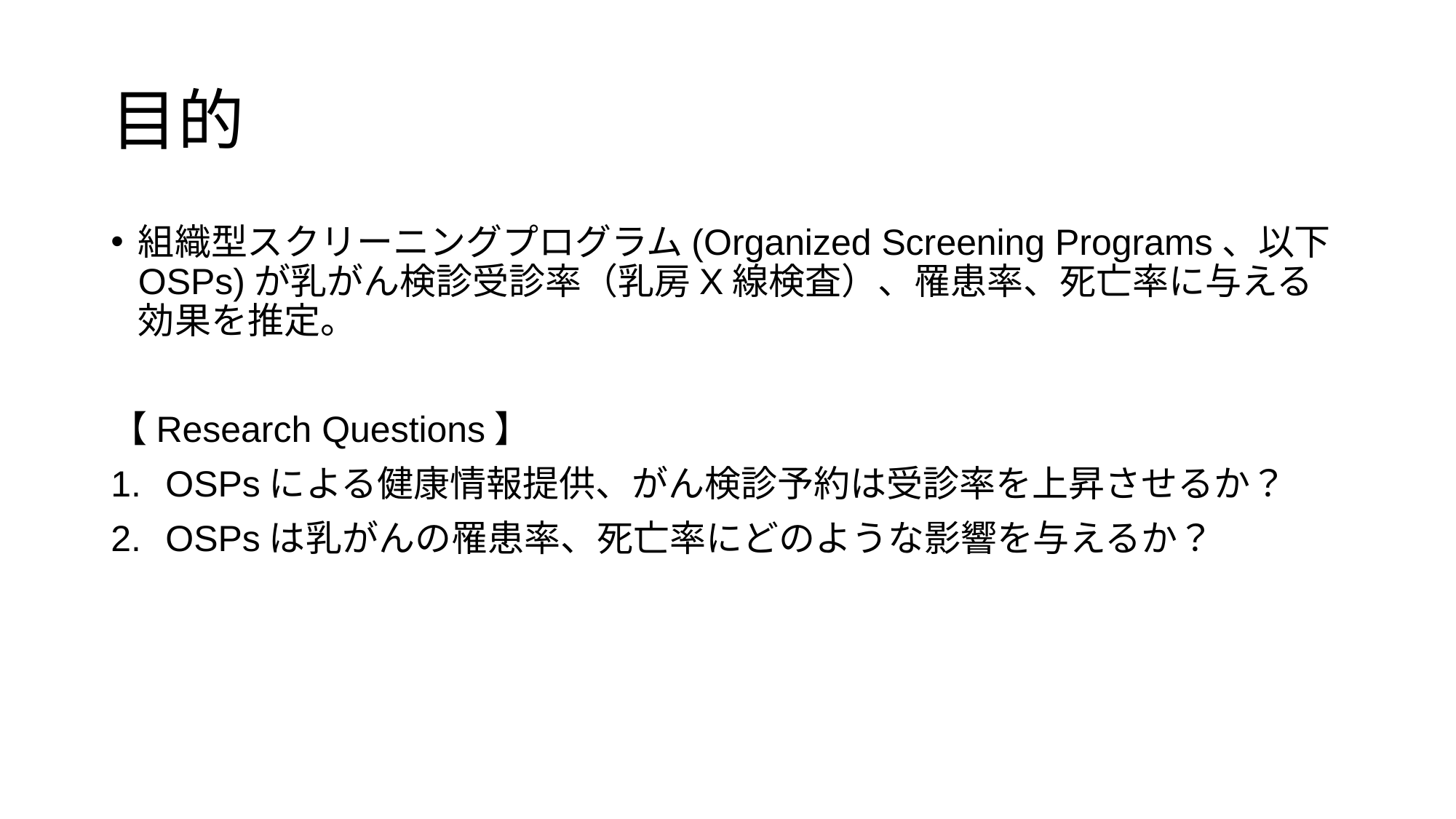

# 目的
組織型スクリーニングプログラム(Organized Screening Programs、以下OSPs)が乳がん検診受診率（乳房X線検査）、罹患率、死亡率に与える効果を推定。

【Research Questions】
OSPsによる健康情報提供、がん検診予約は受診率を上昇させるか？
OSPsは乳がんの罹患率、死亡率にどのような影響を与えるか？